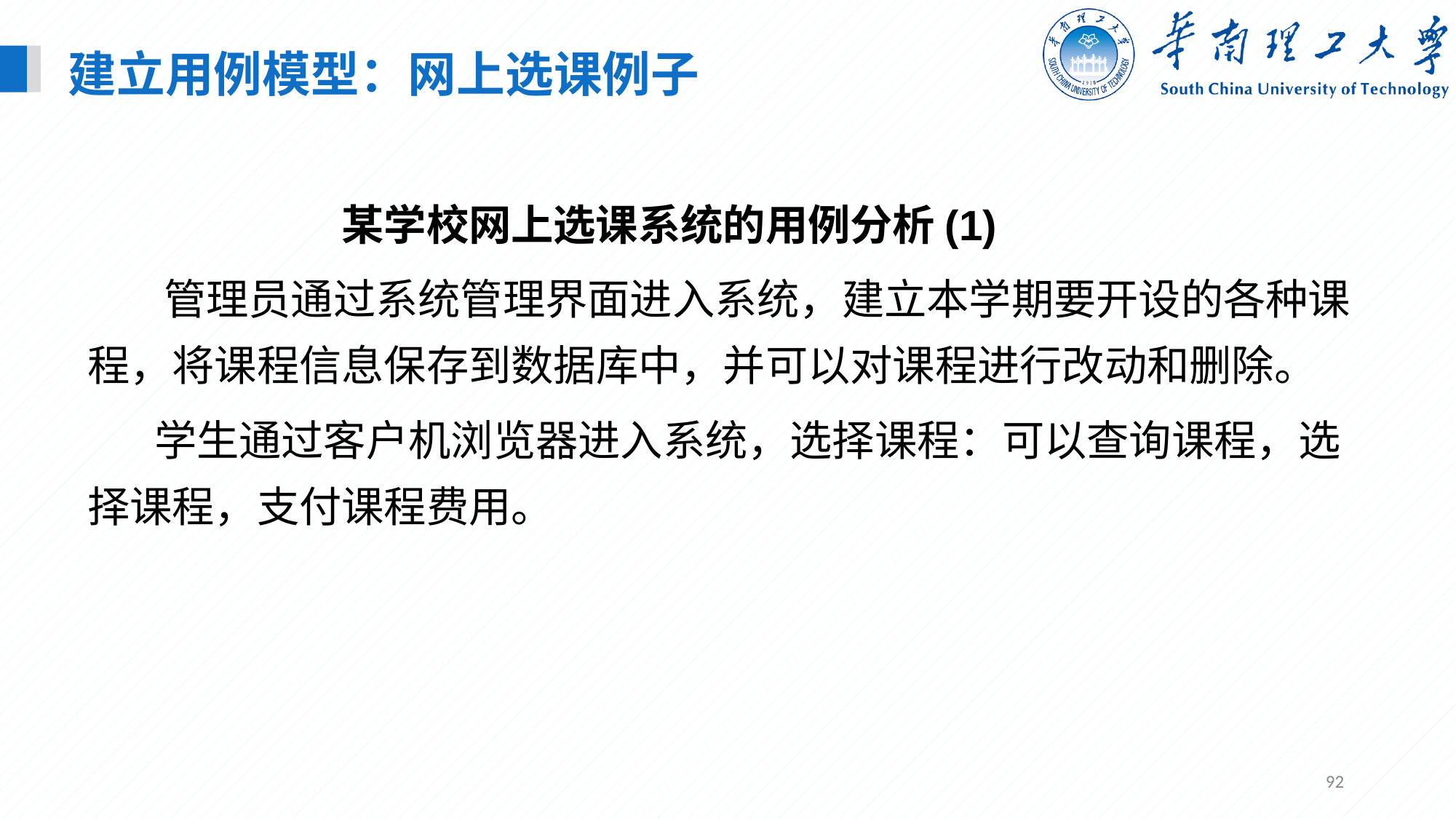

建立用例模型：网上选课例子
某学校网上选课系统的用例分析(1)
       管理员通过系统管理界面进入系统，建立本学期要开设的各种课程，将课程信息保存到数据库中，并可以对课程进行改动和删除。
      学生通过客户机浏览器进入系统，选择课程：可以查询课程，选择课程，支付课程费用。
92